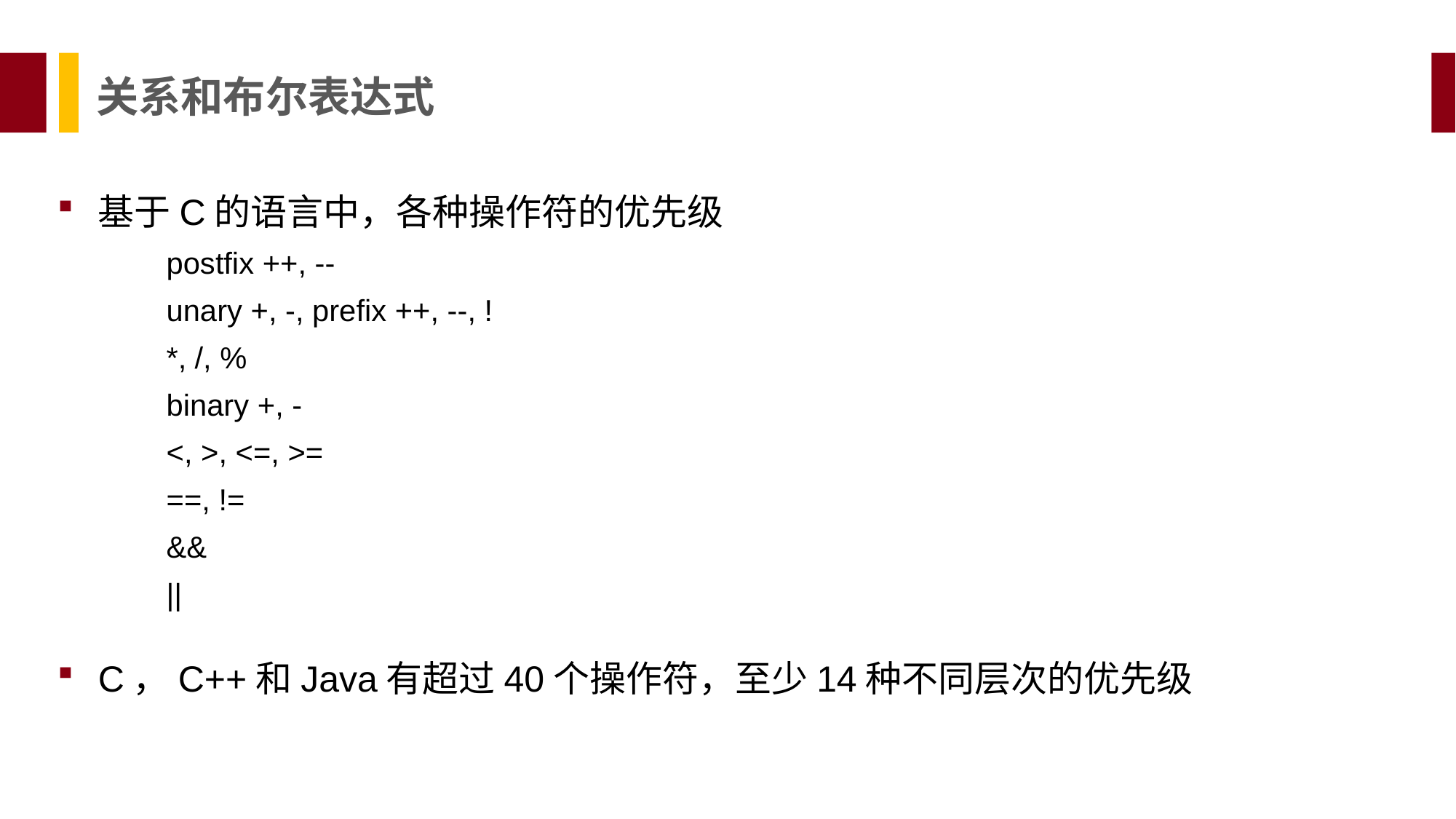

关系和布尔表达式
基于C的语言中，各种操作符的优先级
postfix ++, --
unary +, -, prefix ++, --, !
*, /, %
binary +, -
<, >, <=, >=
==, !=
&&
||
C，C++和Java有超过40个操作符，至少14种不同层次的优先级